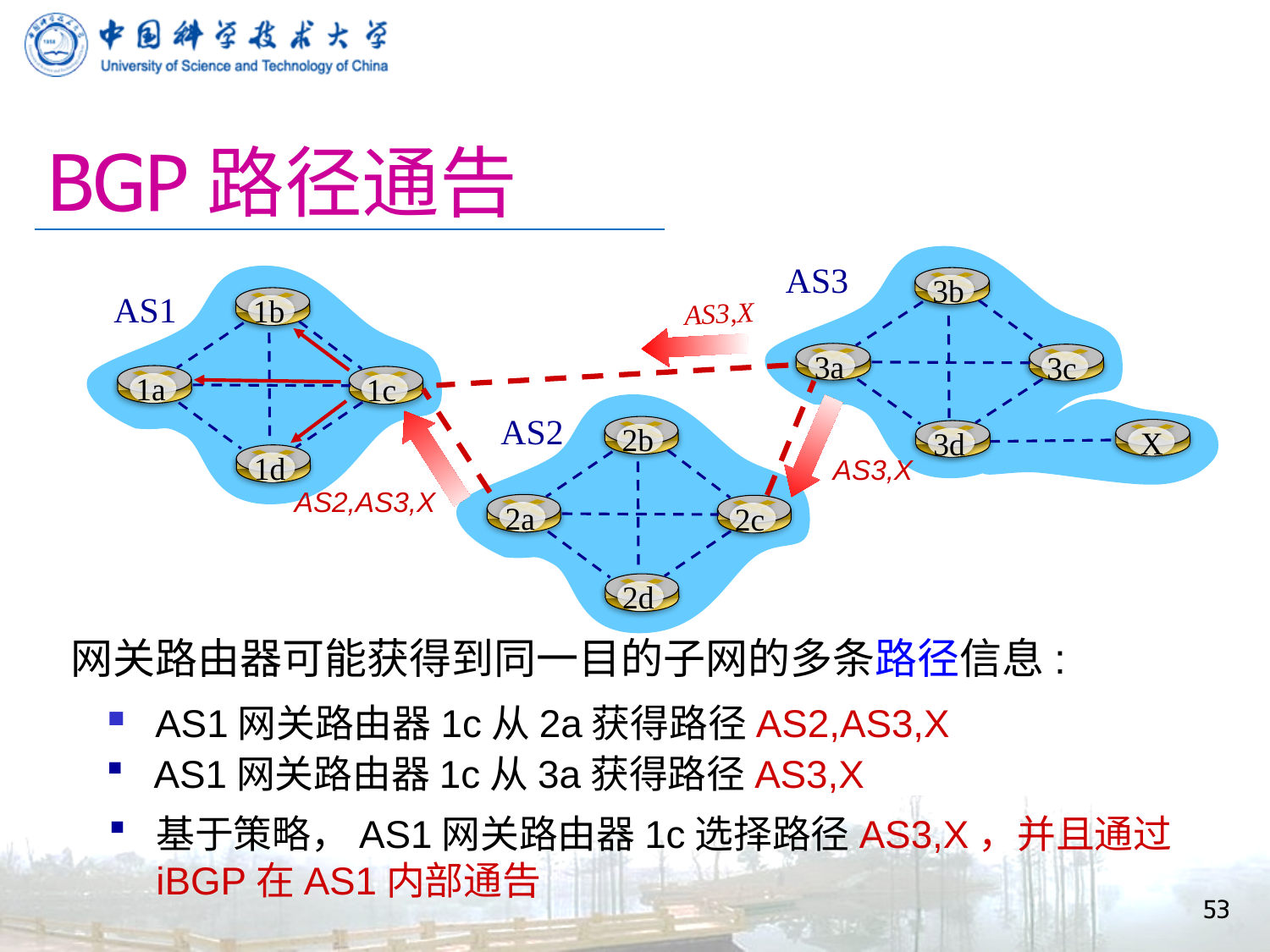

# BGP路径通告

AS3
3b

3a

3c

3d

1b

1a

1c

1d

AS1
AS3,X

2b

2a

2c

2d

AS3,X

  X

AS2

AS2,AS3,X
网关路由器可能获得到同一目的子网的多条路径信息:
AS1网关路由器1c从2a获得路径AS2,AS3,X
AS1网关路由器1c从3a获得路径AS3,X
基于策略，AS1网关路由器1c选择路径AS3,X，并且通过iBGP在AS1内部通告
53